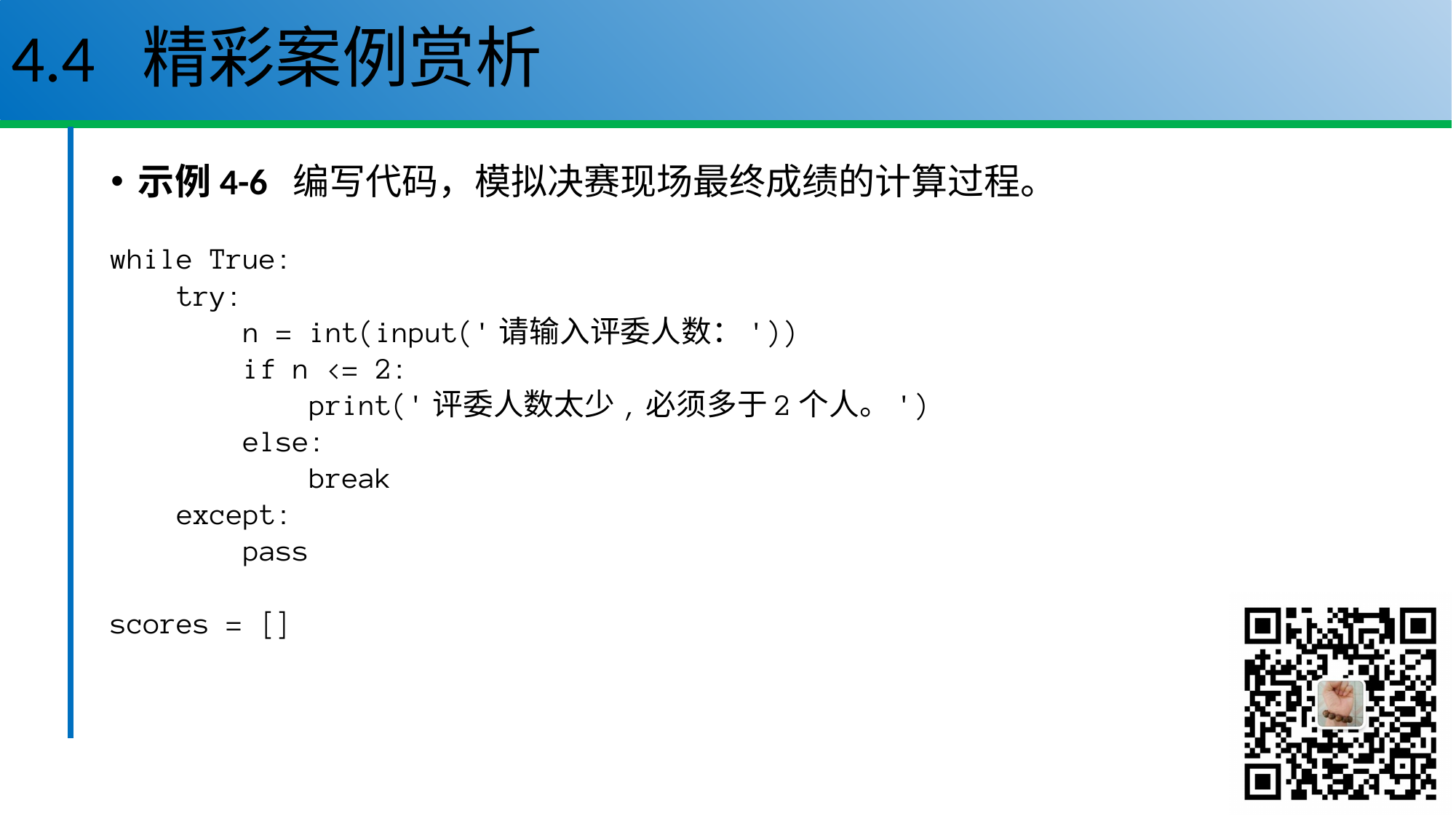

# 4.4  精彩案例赏析
示例4-6  编写代码，模拟决赛现场最终成绩的计算过程。

while True:
    try:
        n = int(input('请输入评委人数：'))
        if n <= 2:
            print('评委人数太少,必须多于2个人。')
        else:
            break
    except:
        pass

scores = []
35